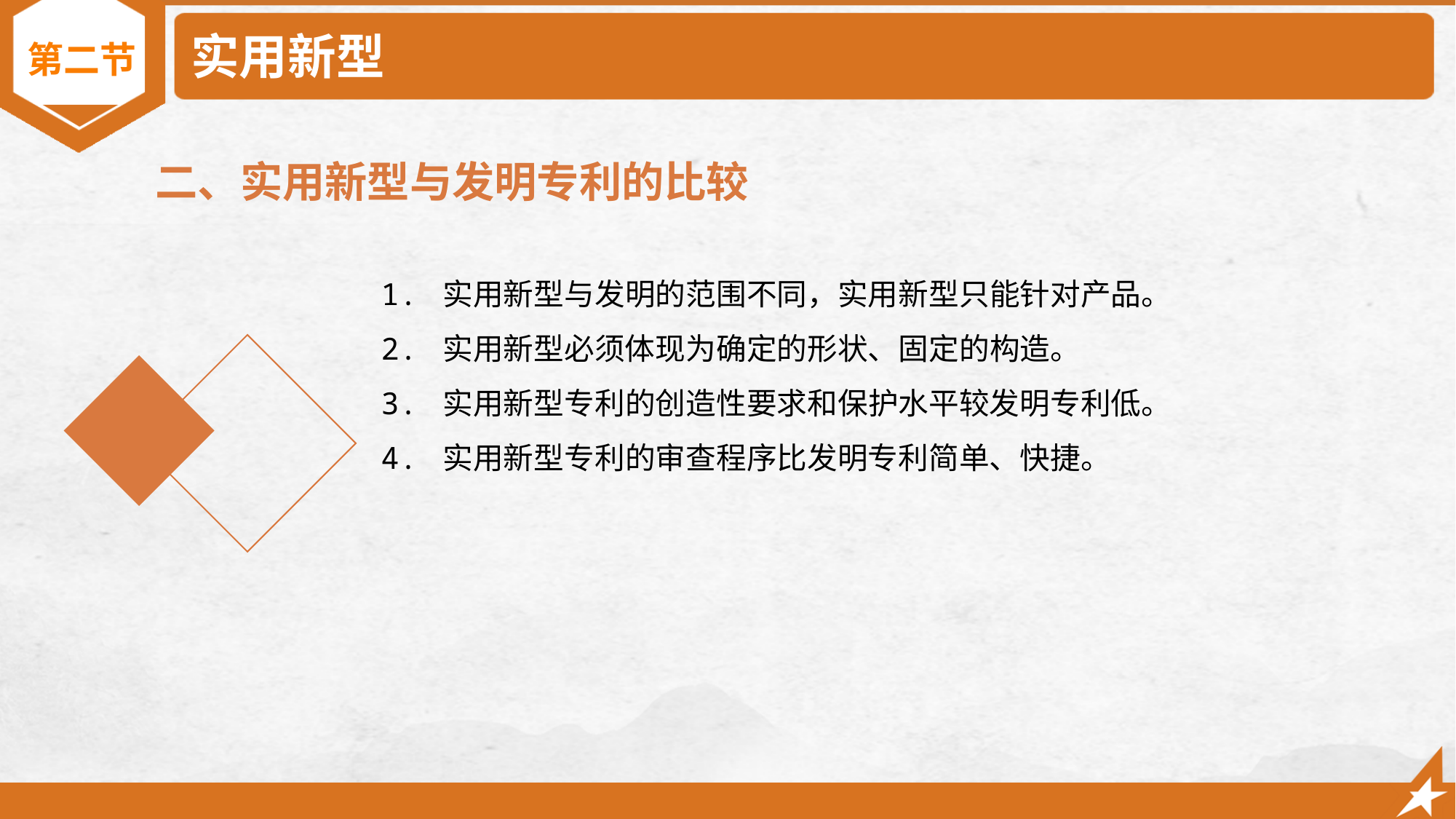

# 实用新型
第二节
二、实用新型与发明专利的比较

1. 实用新型与发明的范围不同，实用新型只能针对产品。
2. 实用新型必须体现为确定的形状、固定的构造。
3. 实用新型专利的创造性要求和保护水平较发明专利低。
4. 实用新型专利的审查程序比发明专利简单、快捷。